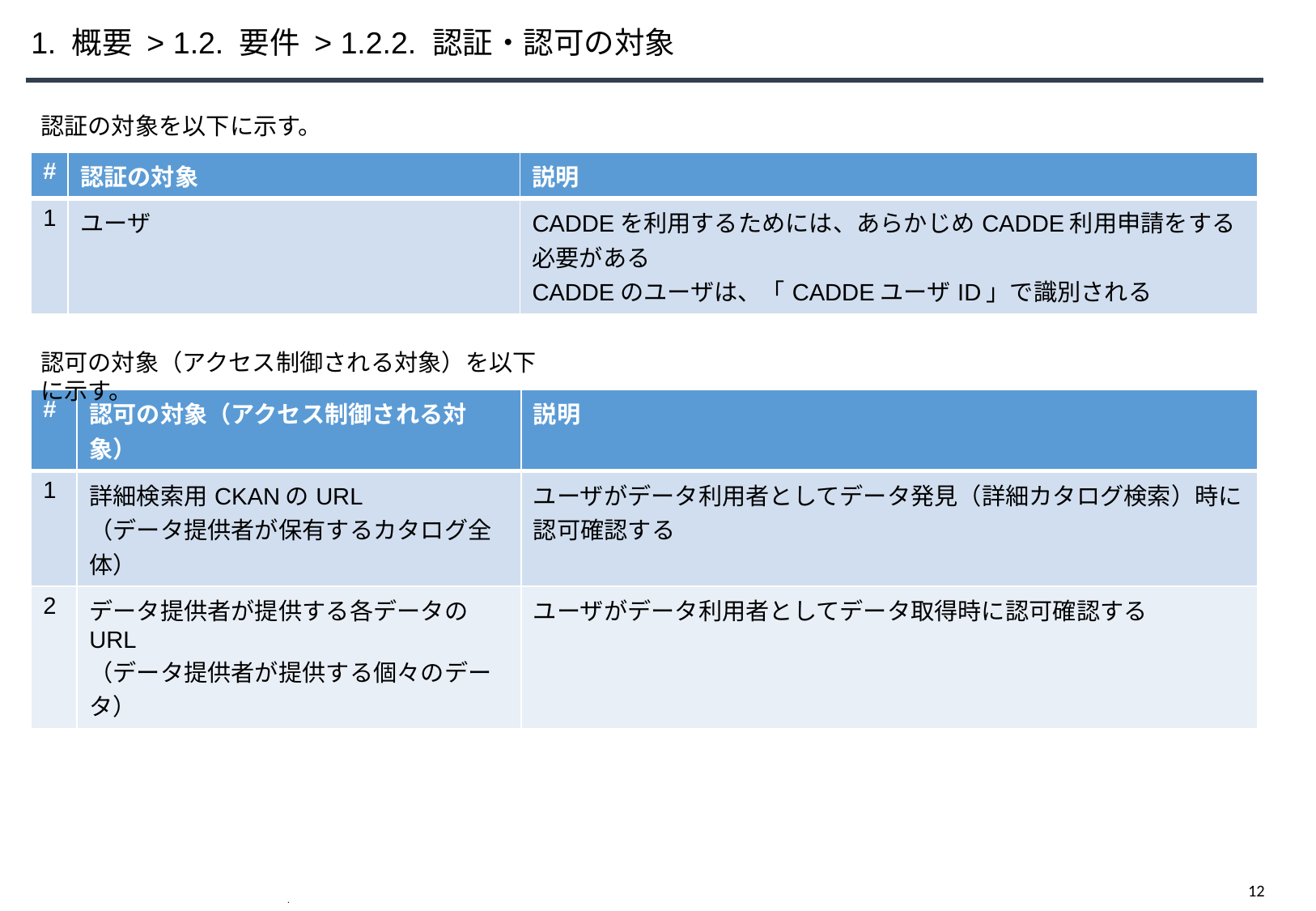

# 1. 概要 > 1.2. 要件 > 1.2.2. 認証・認可の対象
認証の対象を以下に示す。
| # | 認証の対象 | 説明 |
| --- | --- | --- |
| 1 | ユーザ | CADDEを利用するためには、あらかじめCADDE利用申請をする必要がある CADDEのユーザは、「CADDEユーザID」で識別される |
認可の対象（アクセス制御される対象）を以下に示す。
| # | 認可の対象（アクセス制御される対象） | 説明 |
| --- | --- | --- |
| 1 | 詳細検索用CKANのURL （データ提供者が保有するカタログ全体） | ユーザがデータ利用者としてデータ発見（詳細カタログ検索）時に認可確認する |
| 2 | データ提供者が提供する各データのURL （データ提供者が提供する個々のデータ） | ユーザがデータ利用者としてデータ取得時に認可確認する |